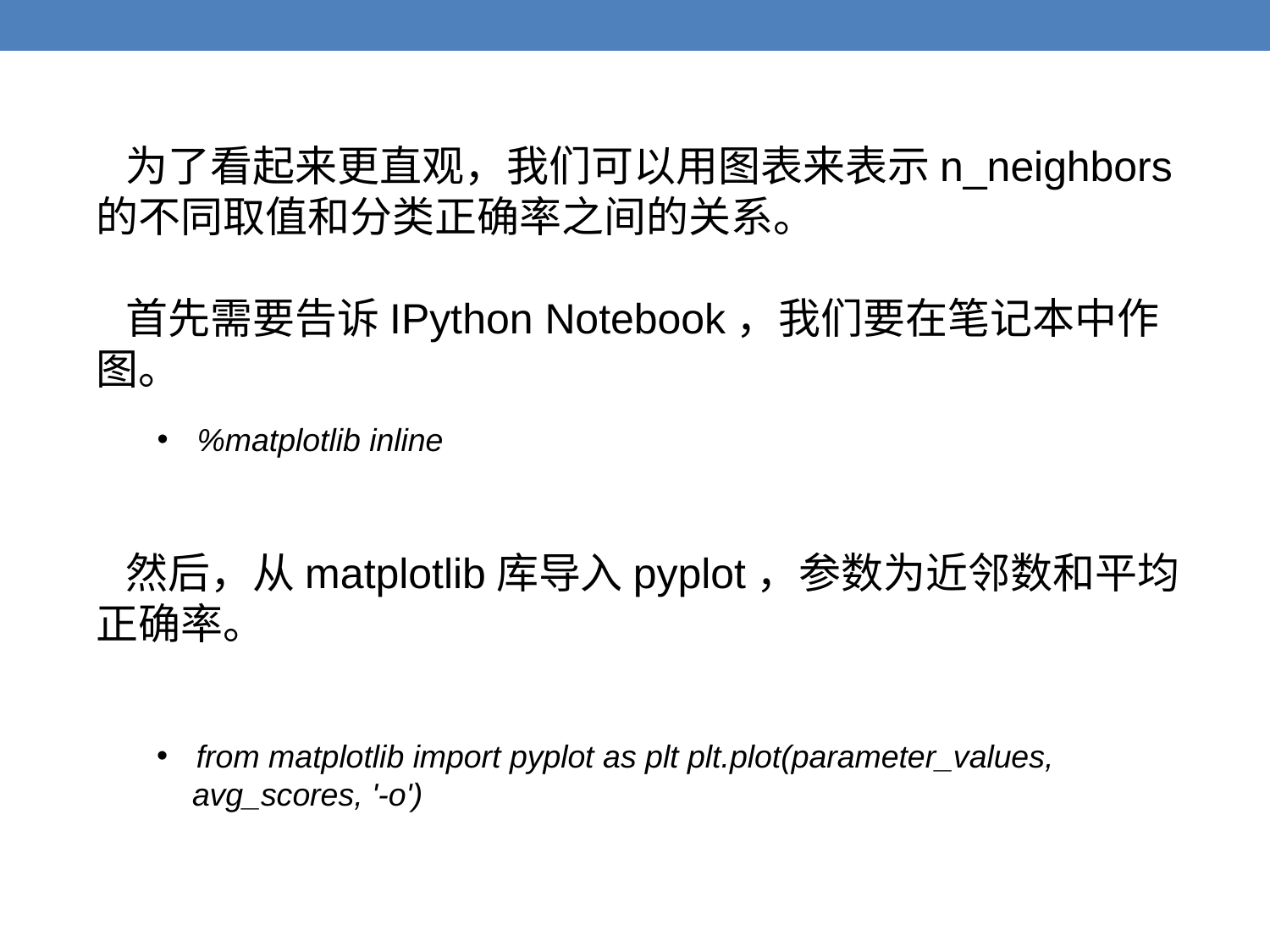

为了看起来更直观，我们可以用图表来表示n_neighbors的不同取值和分类正确率之间的关系。

  首先需要告诉IPython Notebook，我们要在笔记本中作图。
%matplotlib inline
  然后，从matplotlib库导入pyplot，参数为近邻数和平均正确率。
from matplotlib import pyplot as plt plt.plot(parameter_values,
    avg_scores, '-o')